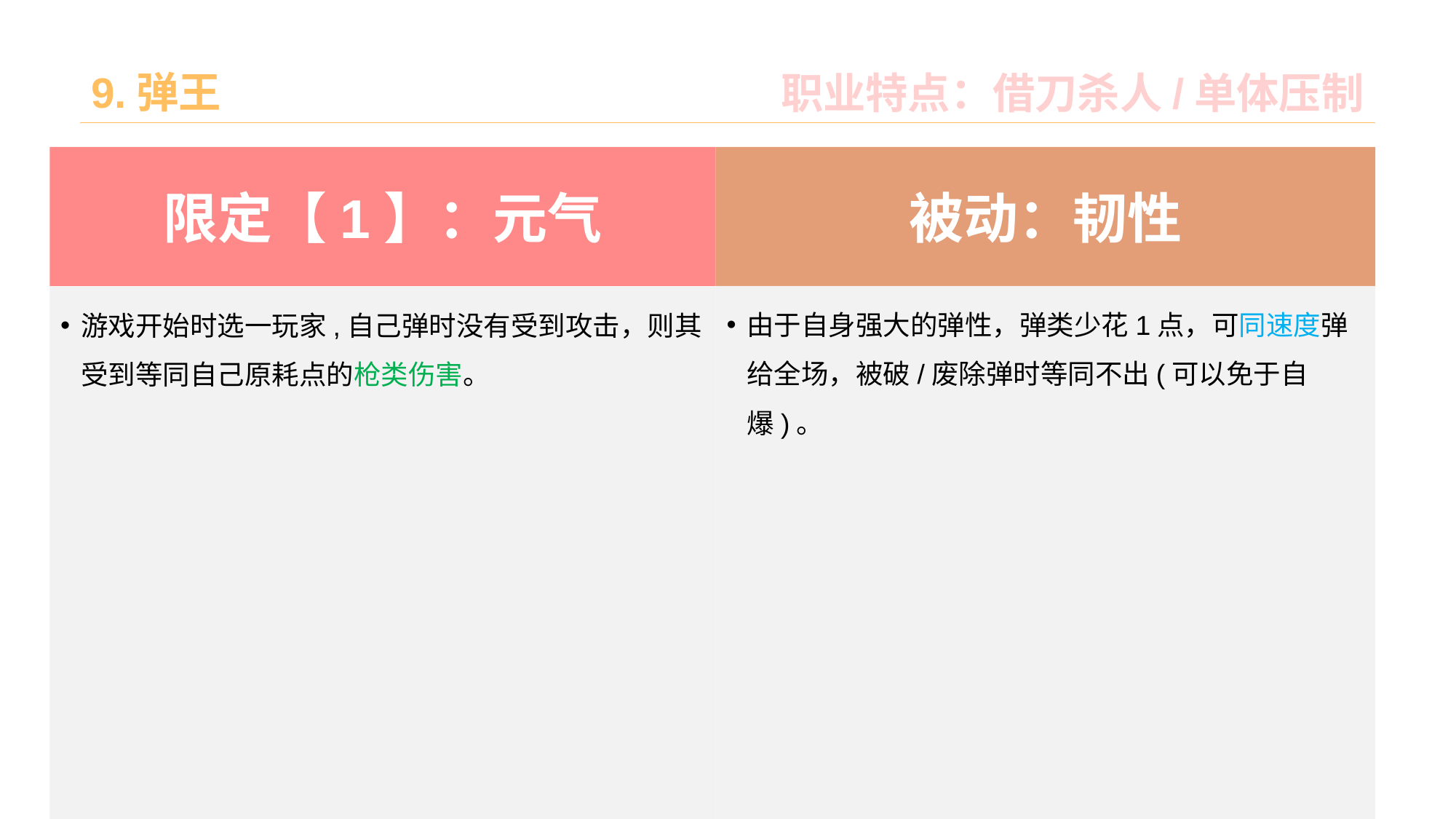

# 9.弹王
职业特点：借刀杀人/单体压制
被动：韧性
限定【1】：元气
由于自身强大的弹性，弹类少花1点，可同速度弹给全场，被破/废除弹时等同不出(可以免于自爆)。
游戏开始时选一玩家,自己弹时没有受到攻击，则其受到等同自己原耗点的枪类伤害。